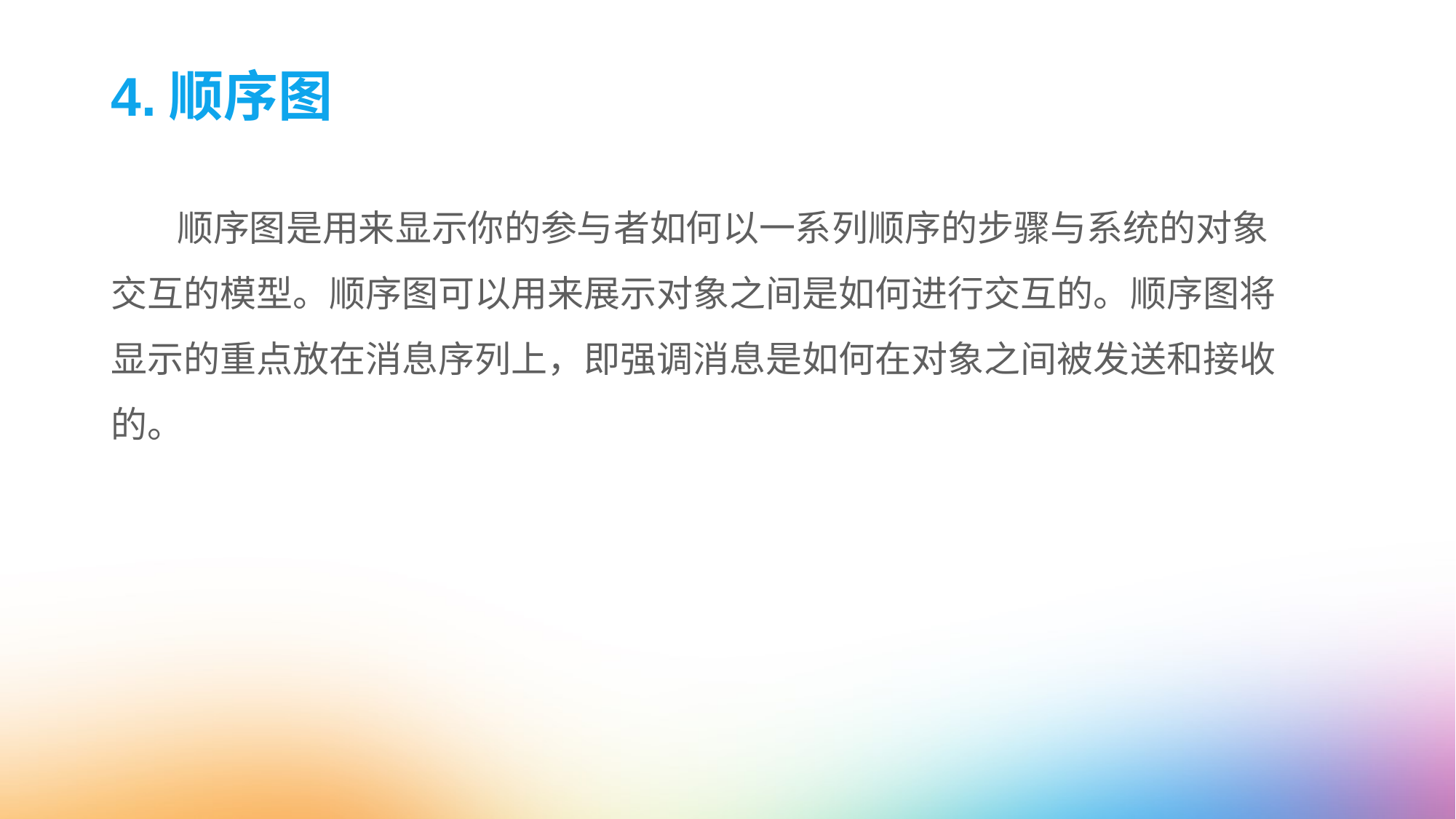

4.顺序图
       顺序图是用来显示你的参与者如何以一系列顺序的步骤与系统的对象交互的模型。顺序图可以用来展示对象之间是如何进行交互的。顺序图将显示的重点放在消息序列上，即强调消息是如何在对象之间被发送和接收的。